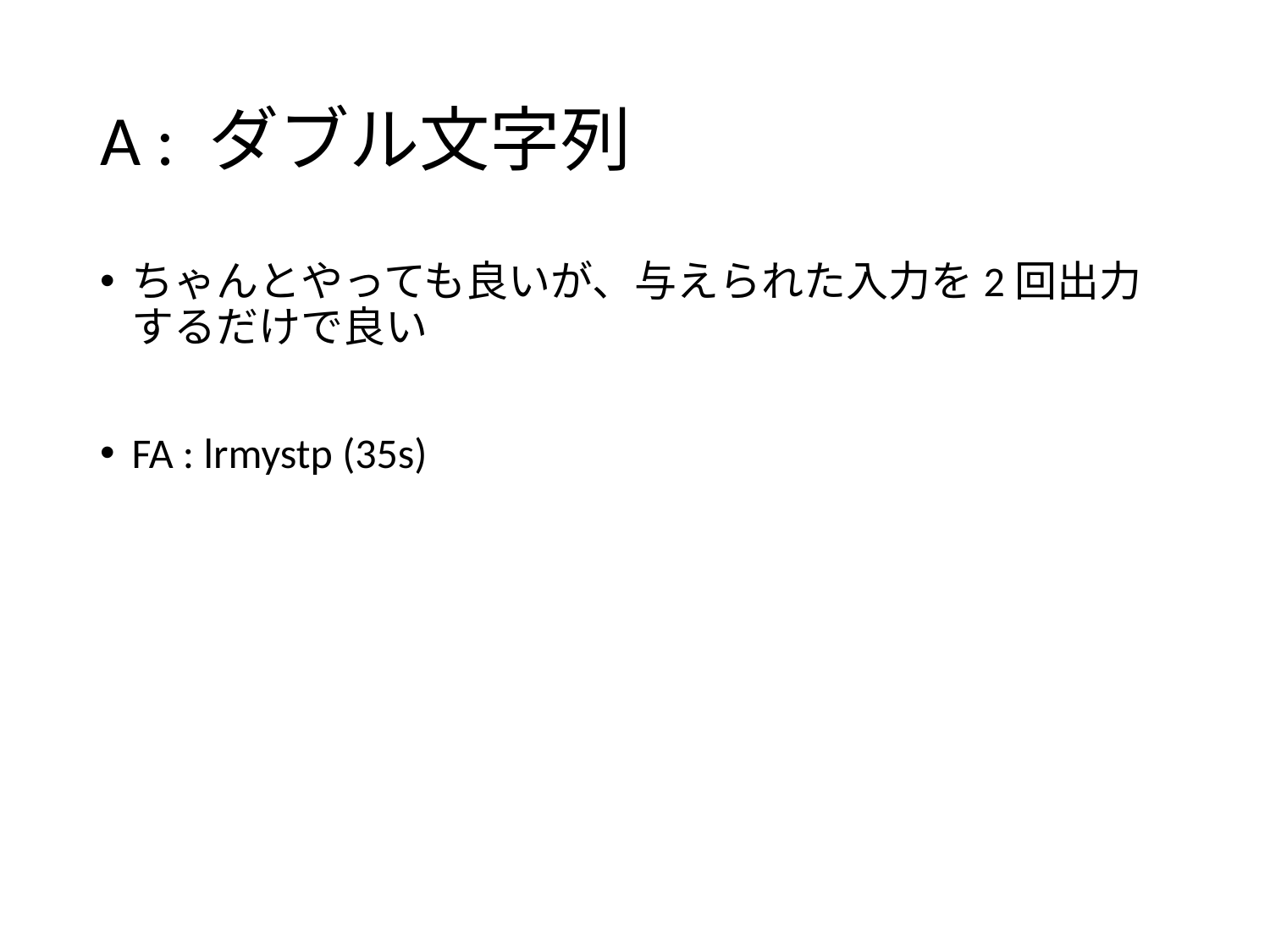

# A : ダブル文字列
ちゃんとやっても良いが、与えられた入力を2回出力するだけで良い

FA : lrmystp (35s)